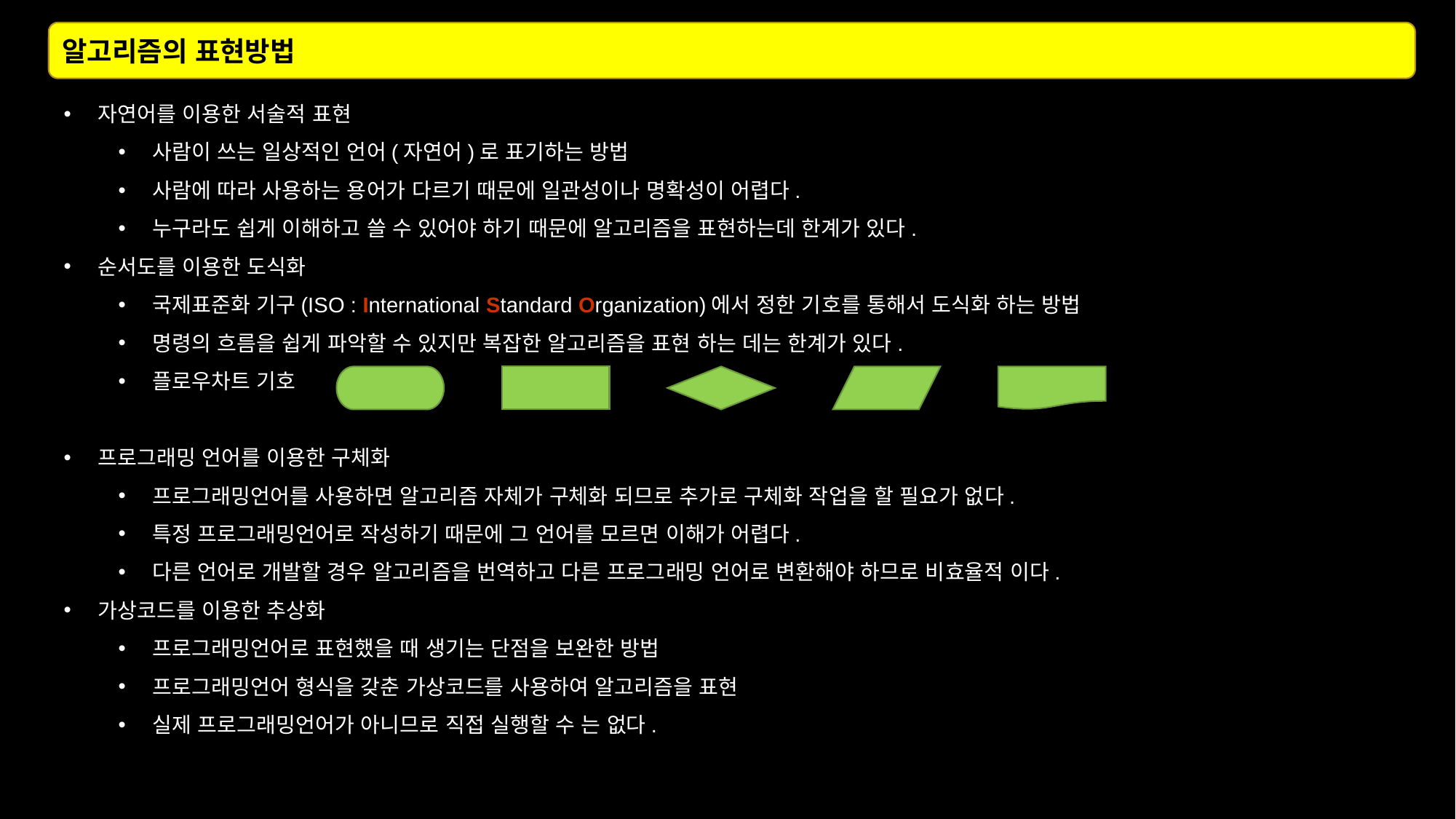

알고리즘의 표현방법
자연어를 이용한 서술적 표현
사람이 쓰는 일상적인 언어(자연어)로 표기하는 방법
사람에 따라 사용하는 용어가 다르기 때문에 일관성이나 명확성이 어렵다.
누구라도 쉽게 이해하고 쓸 수 있어야 하기 때문에 알고리즘을 표현하는데 한계가 있다.
순서도를 이용한 도식화
국제표준화 기구(ISO : International Standard Organization)에서 정한 기호를 통해서 도식화 하는 방법
명령의 흐름을 쉽게 파악할 수 있지만 복잡한 알고리즘을 표현 하는 데는 한계가 있다.
플로우차트 기호                                                                                                                     etc...

프로그래밍 언어를 이용한 구체화
프로그래밍언어를 사용하면 알고리즘 자체가 구체화 되므로 추가로 구체화 작업을 할 필요가 없다.
특정 프로그래밍언어로 작성하기 때문에 그 언어를 모르면 이해가 어렵다.
다른 언어로 개발할 경우 알고리즘을 번역하고 다른 프로그래밍 언어로 변환해야 하므로 비효율적 이다.
가상코드를 이용한 추상화
프로그래밍언어로 표현했을 때 생기는 단점을 보완한 방법
프로그래밍언어 형식을 갖춘 가상코드를 사용하여 알고리즘을 표현
실제 프로그래밍언어가 아니므로 직접 실행할 수 는 없다.